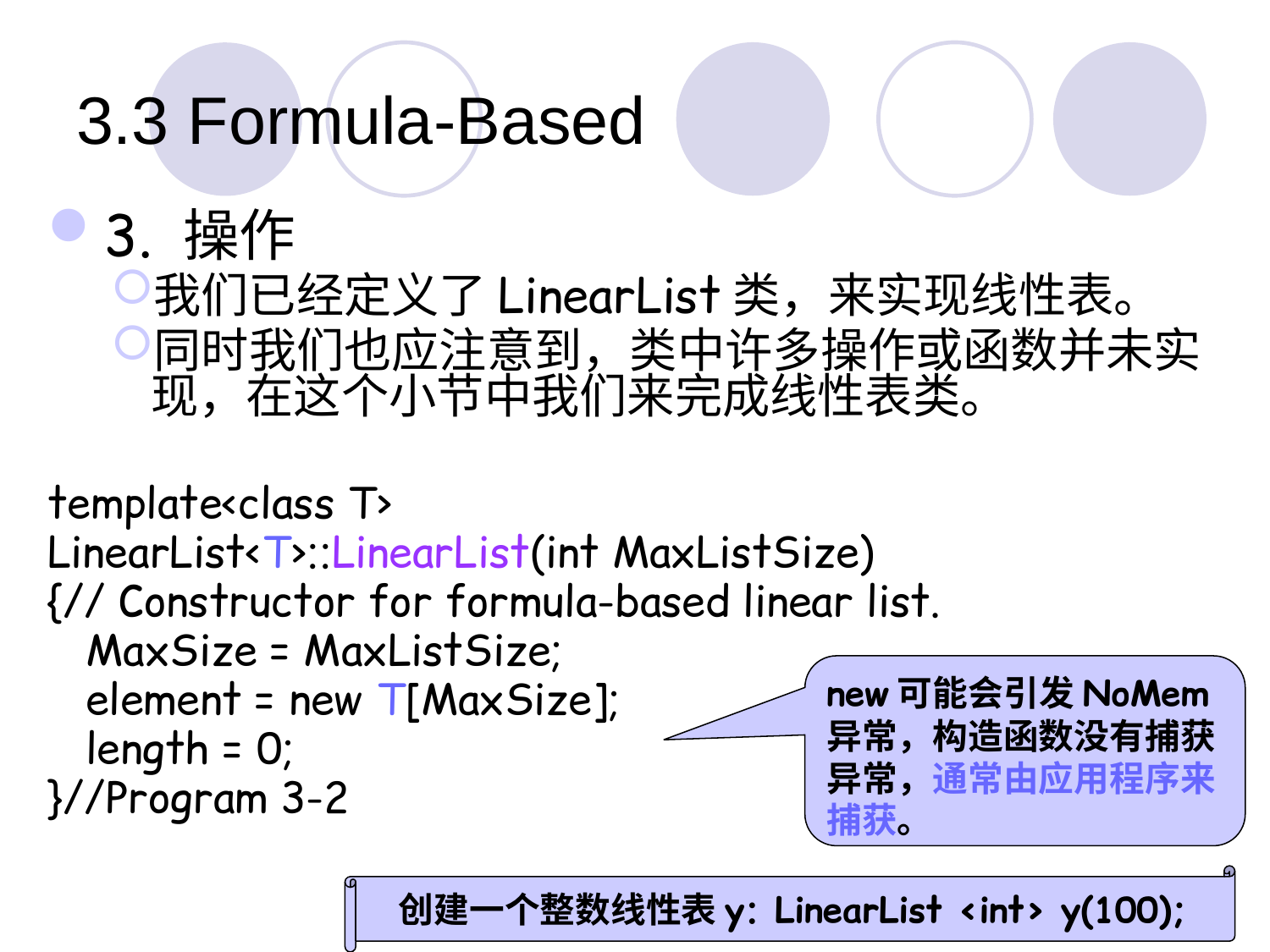

# 3.3 Formula-Based
3. 操作
我们已经定义了LinearList类，来实现线性表。
同时我们也应注意到，类中许多操作或函数并未实现，在这个小节中我们来完成线性表类。

template<class T>
LinearList<T>::LinearList(int MaxListSize)
{// Constructor for formula-based linear list.
   MaxSize = MaxListSize;
   element = new T[MaxSize];
   length = 0;
}//Program 3-2
new可能会引发NoMem异常，构造函数没有捕获异常，通常由应用程序来捕获。
创建一个整数线性表y: LinearList <int> y(100);
19.9.25
13